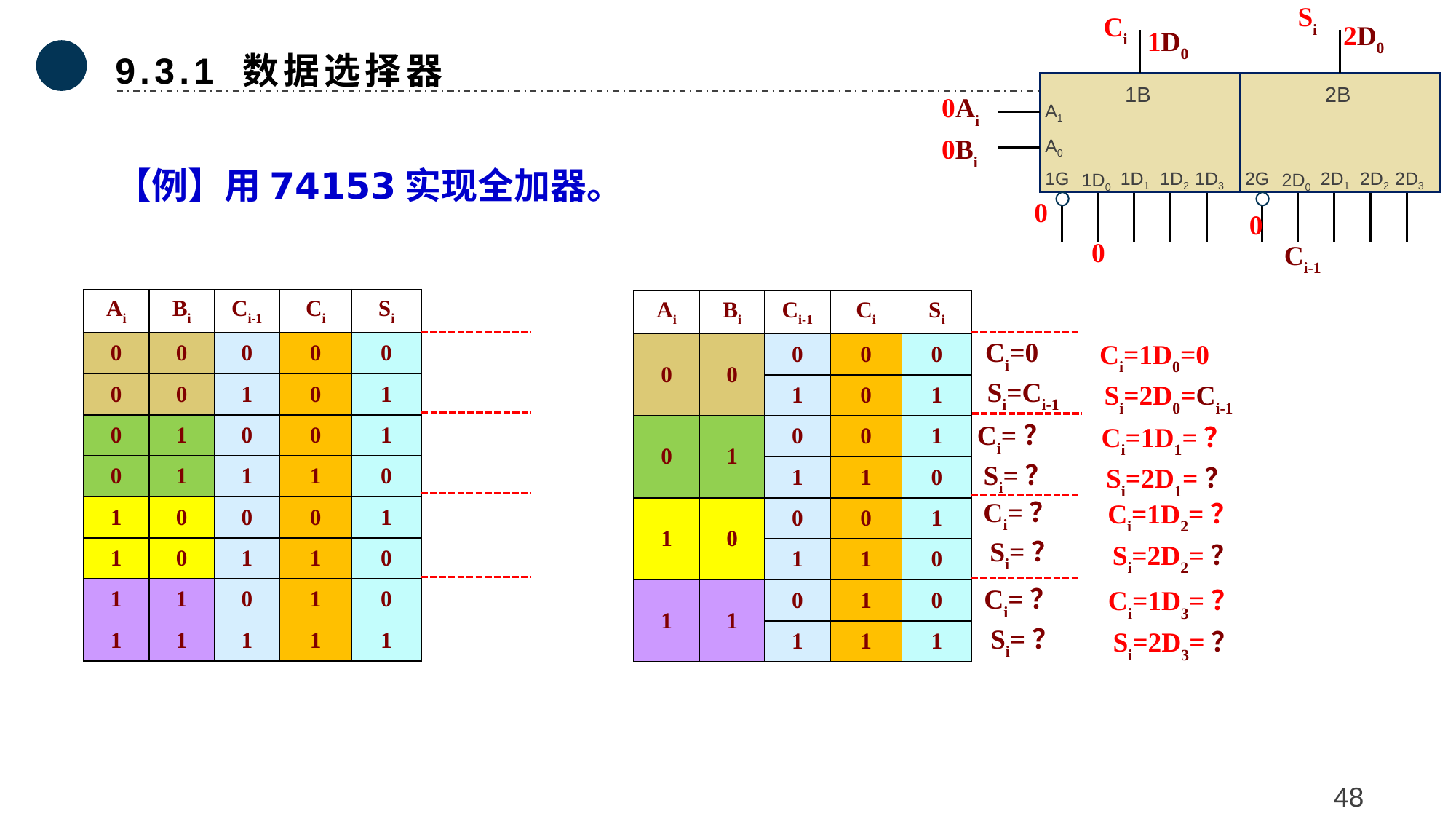

Si
Ci
2D0
1D0

1B
1D1
1D2
1D3
1G
1D0

2B
2G
2D1
2D2
2D3
2D0

A1
A0
9.3.1 数据选择器

0Ai
0Bi
【例】用74153实现全加器。
0
0
0
Ci-1
| Ai | Bi | Ci-1 | Ci | Si |
| --- | --- | --- | --- | --- |
| 0 | 0 | 0 | 0 | 0 |
| 0 | 0 | 1 | 0 | 1 |
| 0 | 1 | 0 | 0 | 1 |
| 0 | 1 | 1 | 1 | 0 |
| 1 | 0 | 0 | 0 | 1 |
| 1 | 0 | 1 | 1 | 0 |
| 1 | 1 | 0 | 1 | 0 |
| 1 | 1 | 1 | 1 | 1 |
| Ai | Bi | Ci-1 | Ci | Si |
| --- | --- | --- | --- | --- |
| 0 | 0 | 0 | 0 | 0 |
|  |  | 1 | 0 | 1 |
| 0 | 1 | 0 | 0 | 1 |
|  |  | 1 | 1 | 0 |
| 1 | 0 | 0 | 0 | 1 |
|  |  | 1 | 1 | 0 |
| 1 | 1 | 0 | 1 | 0 |
|  |  | 1 | 1 | 1 |
Ci=0
Ci=1D0=0
Si=Ci-1
Si=2D0=Ci-1
Ci=？
Ci=1D1=？
Si=？
Si=2D1=？
Ci=？
Ci=1D2=？
Si=？
Si=2D2=？
Ci=？
Ci=1D3=？
Si=？
Si=2D3=？